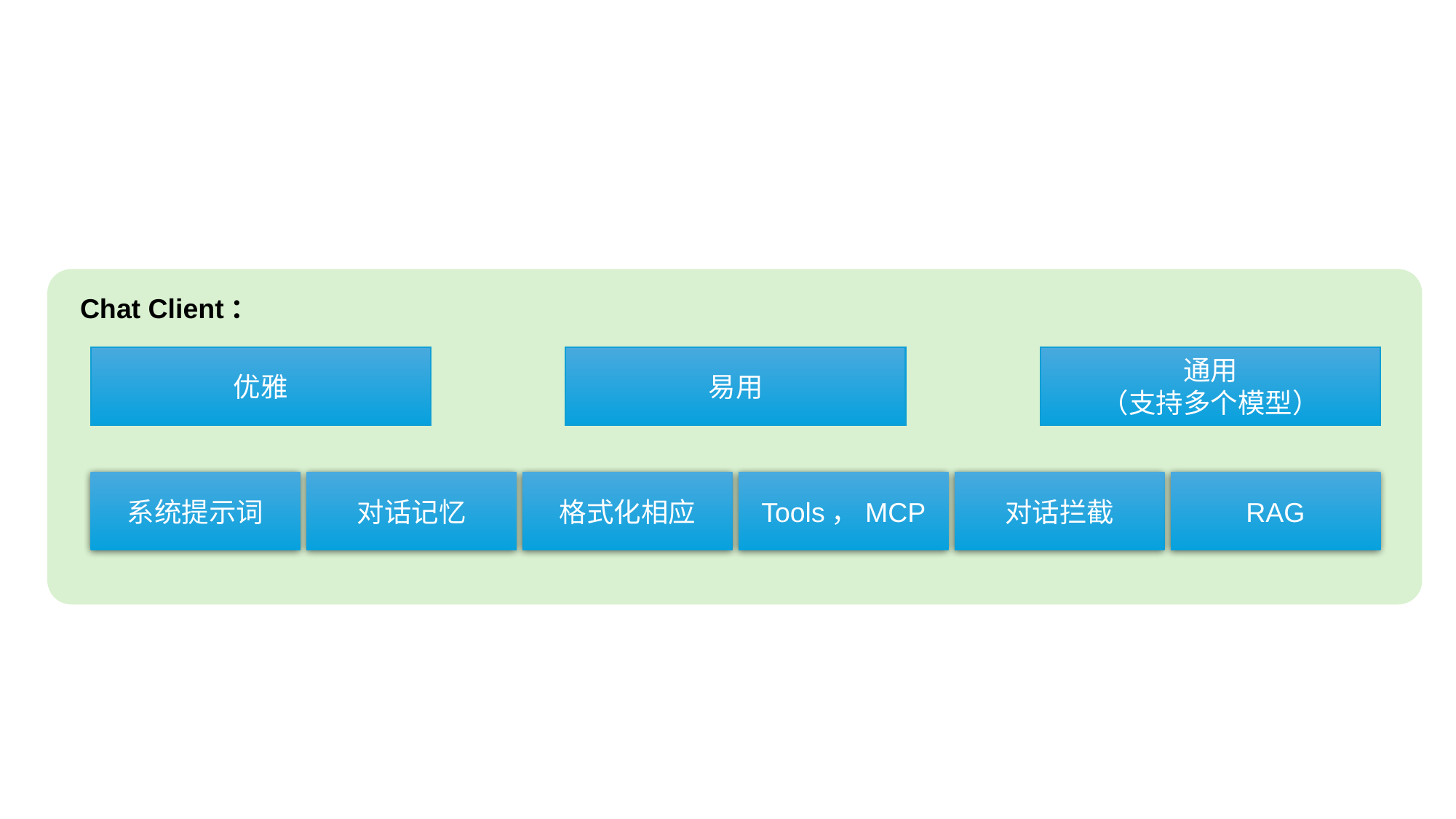

Chat Client：
优雅
易用
通用
（支持多个模型）
系统提示词
对话记忆
格式化相应
Tools，MCP
对话拦截
RAG